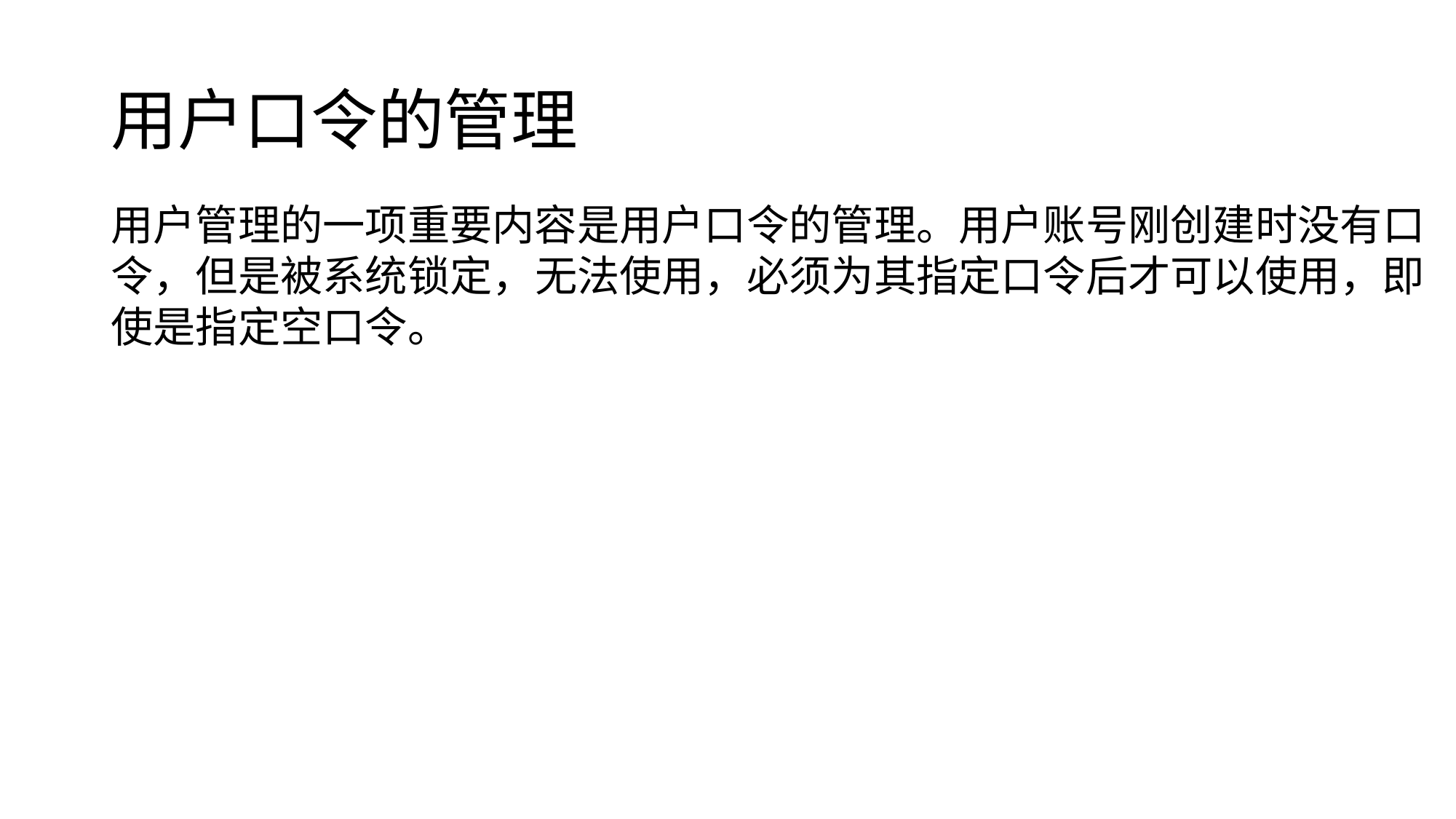

# 用户口令的管理
用户管理的一项重要内容是用户口令的管理。用户账号刚创建时没有口令，但是被系统锁定，无法使用，必须为其指定口令后才可以使用，即使是指定空口令。